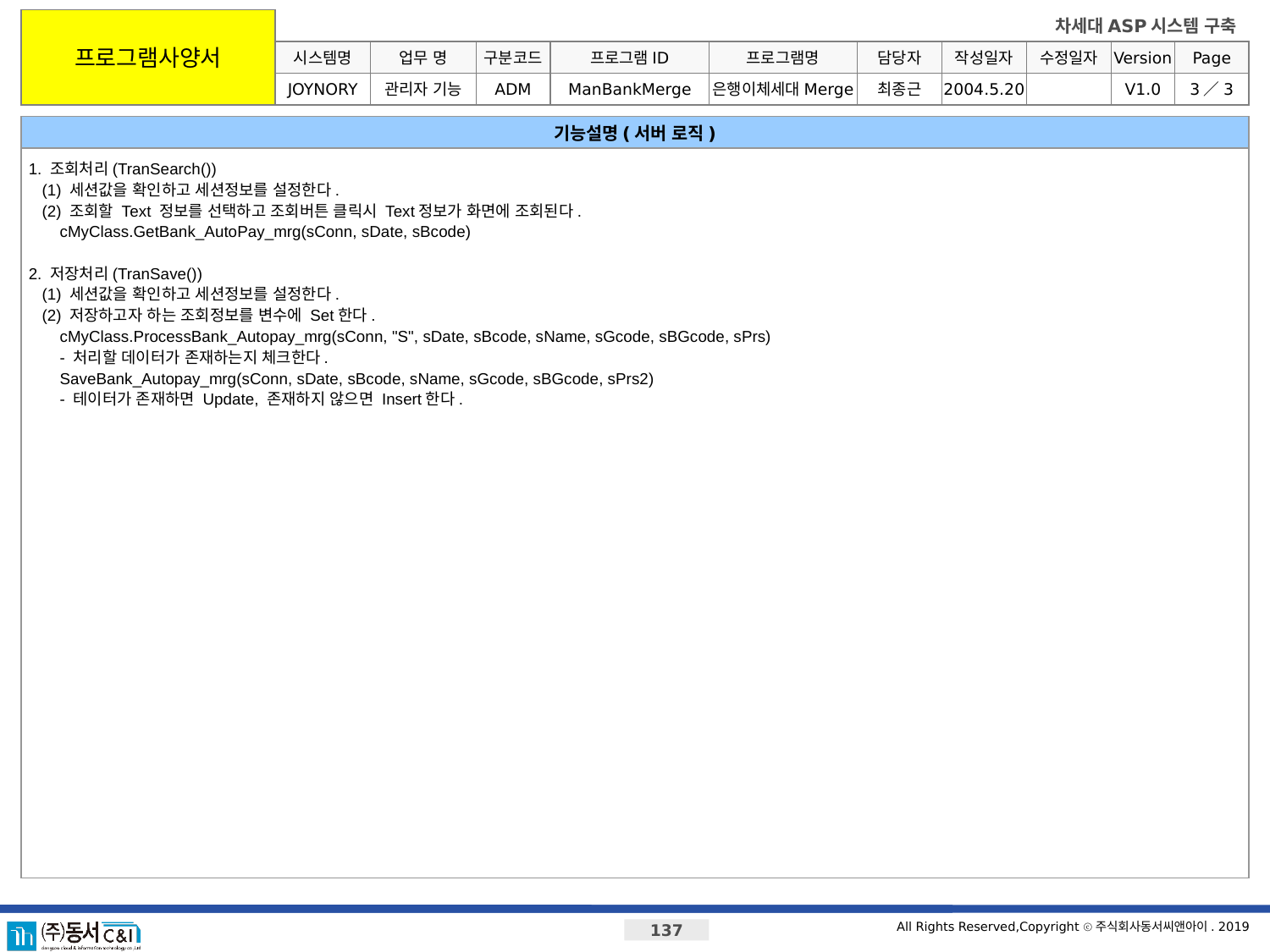

프로그램사양서
시스템명
업무 명
구분코드
프로그램ID
프로그램명
JOYNORY
관리자 기능
ADM
ManBankMerge
은행이체세대Merge
최종근
2004.5.20

V1.0
3／3
기능설명(서버 로직)
1. 조회처리(TranSearch())
   (1) 세션값을 확인하고 세션정보를 설정한다.
   (2) 조회할 Text 정보를 선택하고 조회버튼 클릭시 Text정보가 화면에 조회된다.
       cMyClass.GetBank_AutoPay_mrg(sConn, sDate, sBcode)

2. 저장처리(TranSave())
   (1) 세션값을 확인하고 세션정보를 설정한다.
   (2) 저장하고자 하는 조회정보를 변수에 Set한다.
       cMyClass.ProcessBank_Autopay_mrg(sConn, "S", sDate, sBcode, sName, sGcode, sBGcode, sPrs)
       - 처리할 데이터가 존재하는지 체크한다.
       SaveBank_Autopay_mrg(sConn, sDate, sBcode, sName, sGcode, sBGcode, sPrs2)
       - 테이터가 존재하면 Update, 존재하지 않으면 Insert한다.